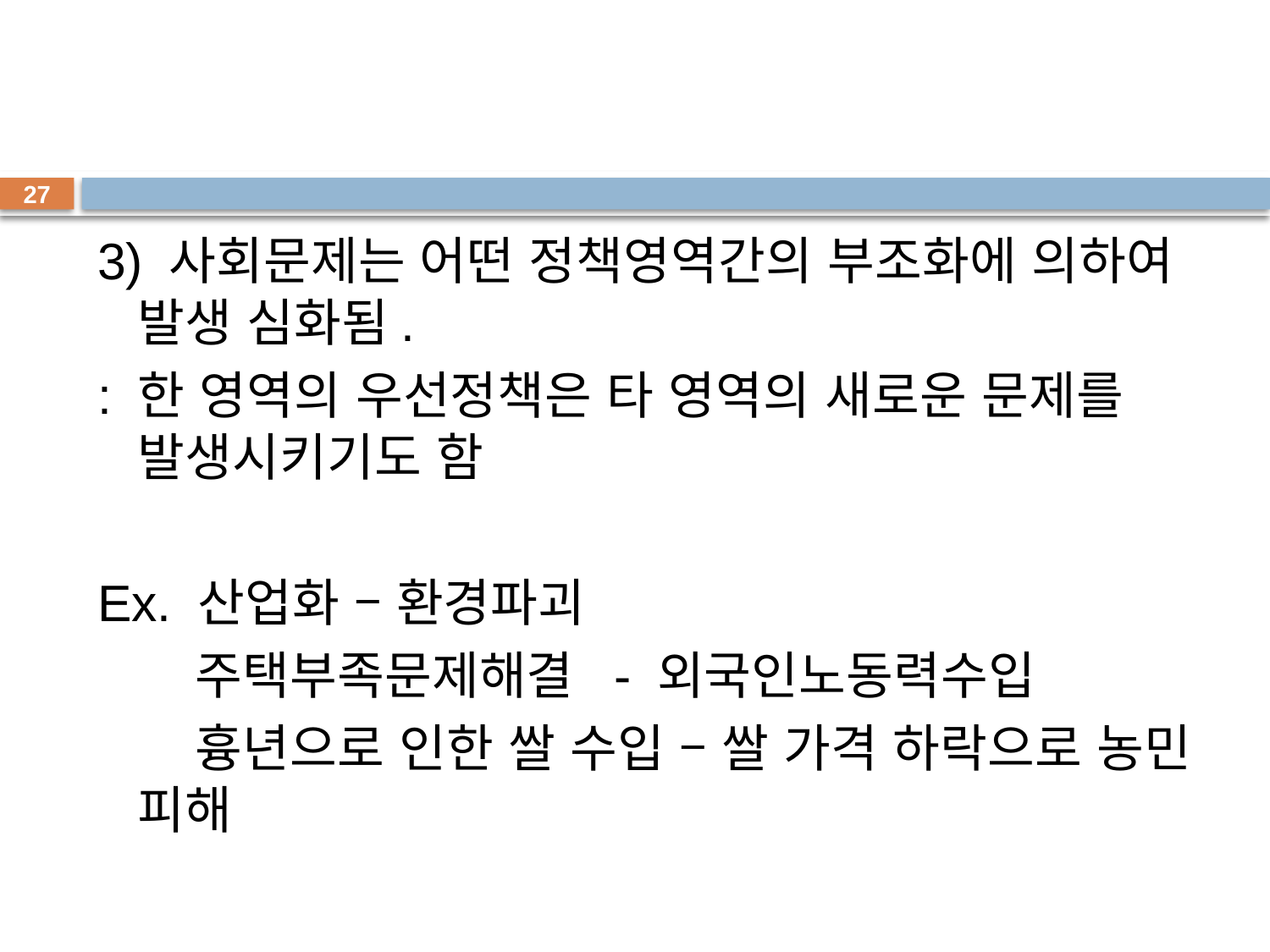

#
27
3) 사회문제는 어떤 정책영역간의 부조화에 의하여 발생 심화됨.
: 한 영역의 우선정책은 타 영역의 새로운 문제를 발생시키기도 함

Ex. 산업화 – 환경파괴
      주택부족문제해결  - 외국인노동력수입
      흉년으로 인한 쌀 수입 – 쌀 가격 하락으로 농민 피해